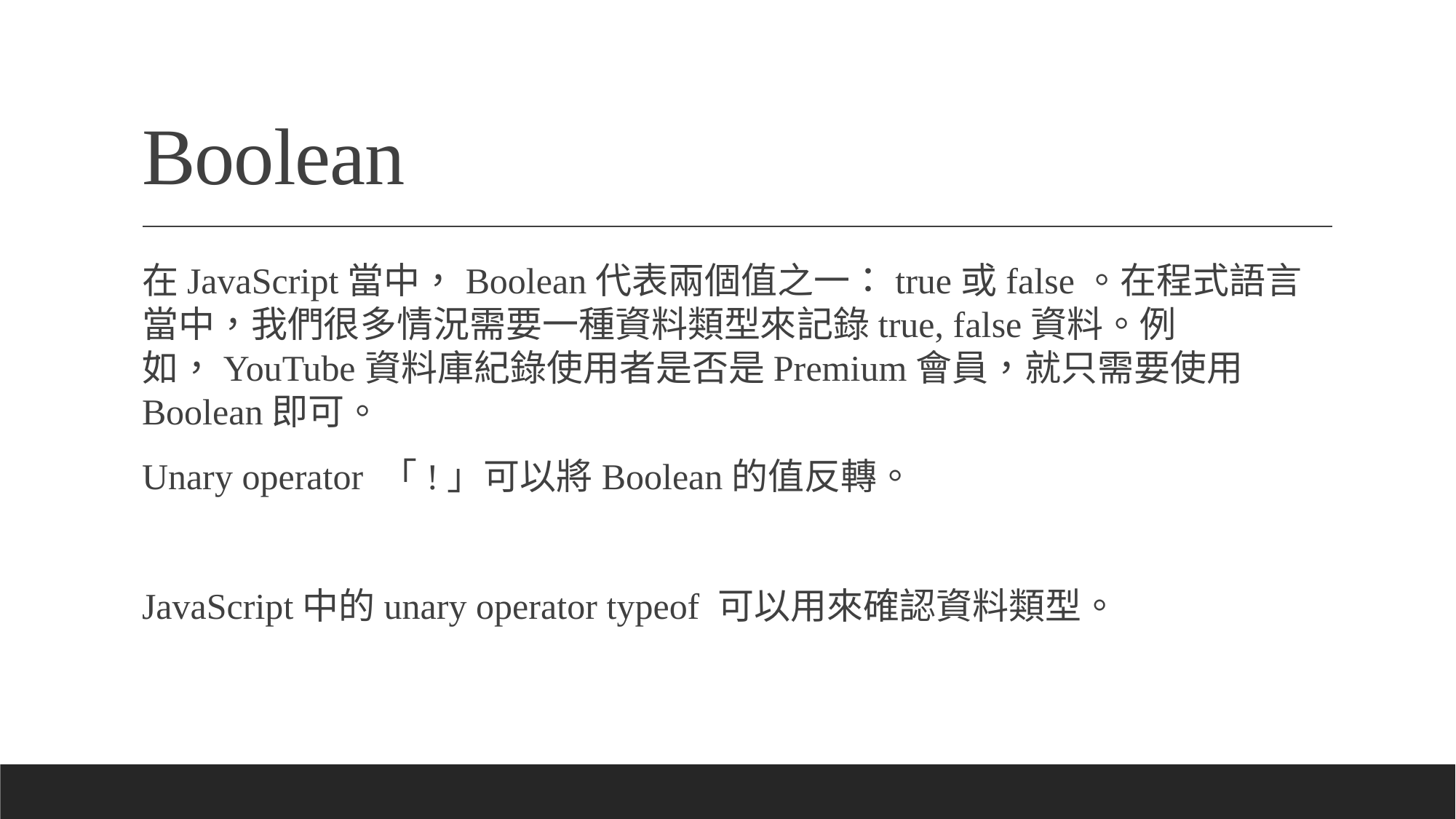

# Boolean
在JavaScript當中，Boolean代表兩個值之一：true或false。在程式語言當中，我們很多情況需要一種資料類型來記錄true, false資料。例如，YouTube資料庫紀錄使用者是否是Premium會員，就只需要使用Boolean即可。
Unary operator 「!」可以將Boolean的值反轉。

JavaScript中的unary operator typeof 可以用來確認資料類型。